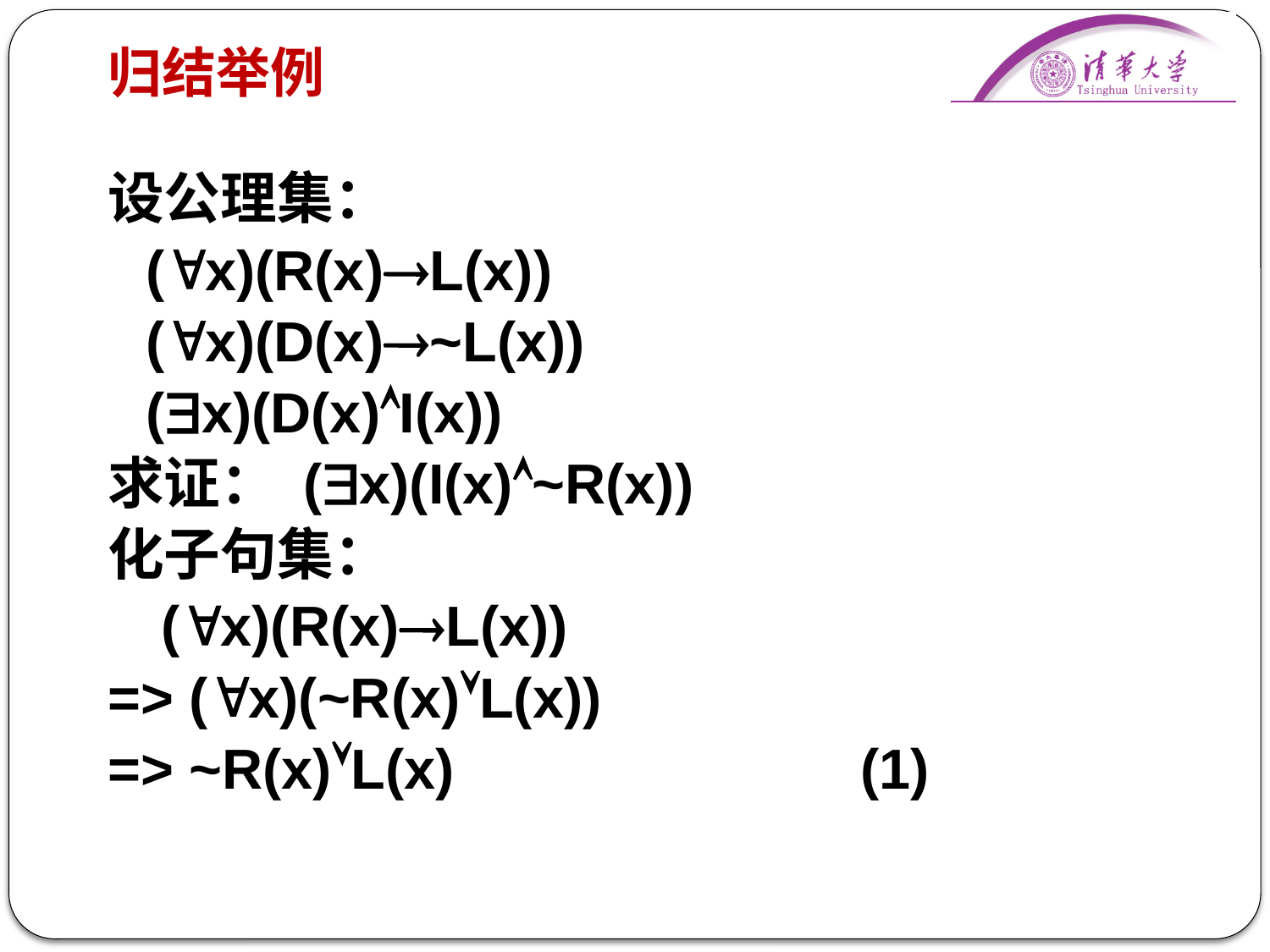

# 归结举例
设公理集：
	(∀x)(R(x)→L(x))
	(∀x)(D(x)→~L(x))
	(∃x)(D(x)∧I(x))
求证： (∃x)(I(x)∧~R(x))
化子句集：
 	 (∀x)(R(x)→L(x))
=> (∀x)(~R(x)∨L(x))
=> ~R(x)∨L(x)                          (1)
18